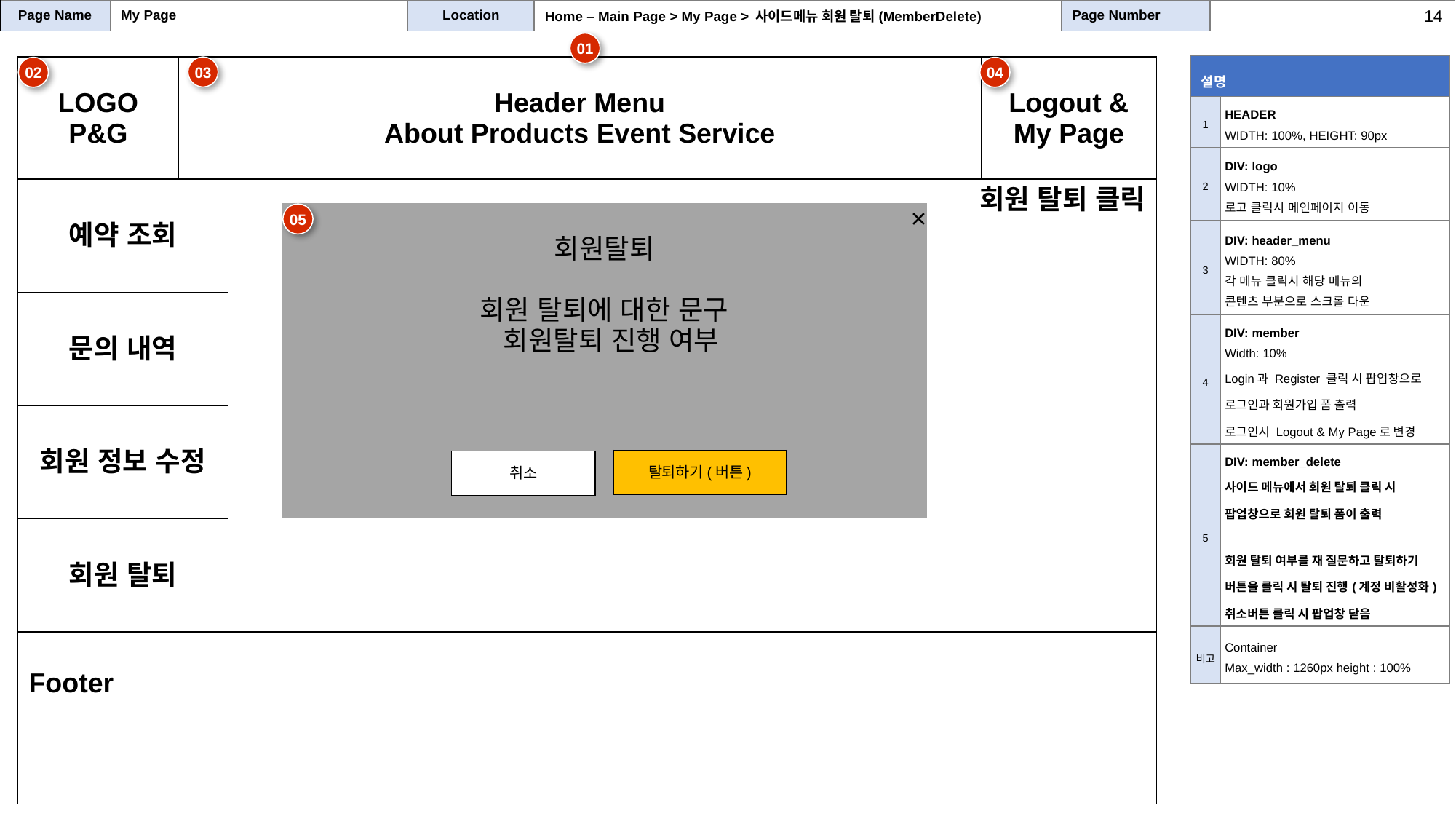

| Page Name | My Page | Location | Home – Main Page > My Page > 사이드메뉴 회원 탈퇴(MemberDelete) | Page Number |  |
| --- | --- | --- | --- | --- | --- |
14
01
| 설명 |  |
| --- | --- |
| 1 | HEADER WIDTH: 100%, HEIGHT: 90px |
| 2 | DIV: logo WIDTH: 10% 로고 클릭시 메인페이지 이동 |
| 3 | DIV: header\_menu WIDTH: 80% 각 메뉴 클릭시 해당 메뉴의 콘텐츠 부분으로 스크롤 다운 |
| 4 | DIV: member Width: 10% Login과 Register 클릭 시 팝업창으로 로그인과 회원가입 폼 출력 로그인시 Logout & My Page로 변경 |
| 5 | DIV: member\_delete 사이드 메뉴에서 회원 탈퇴 클릭 시 팝업창으로 회원 탈퇴 폼이 출력 회원 탈퇴 여부를 재 질문하고 탈퇴하기 버튼을 클릭 시 탈퇴 진행(계정 비활성화) 취소버튼 클릭 시 팝업창 닫음 |
| 비고 | Container Max\_width : 1260px height : 100% |
| LOGO P&G | Header Menu About Products Event Service |  | Logout & My Page |
| --- | --- | --- | --- |
| 예약 조회 |  | 회원 탈퇴 클릭 |  |
| 문의 내역 |  |  |  |
| 회원 정보 수정 |  |  |  |
| 회원 탈퇴 |  |  |  |
| Footer |  |  |  |
03
04
02

| × 회원탈퇴 회원 탈퇴에 대한 문구 회원탈퇴 진행 여부 |
| --- |
05
| 탈퇴하기(버튼) |
| --- |
| 취소 |
| --- |